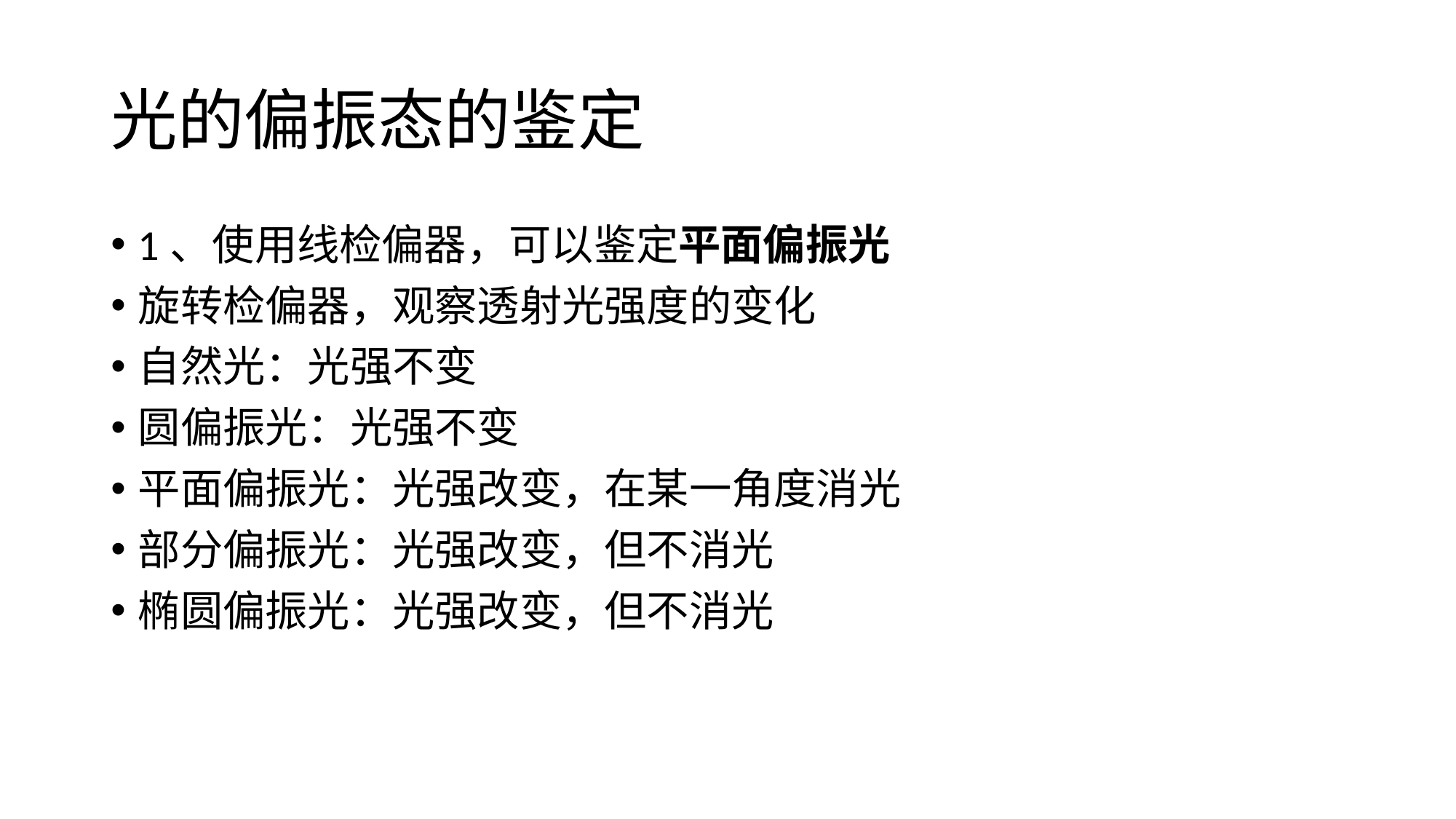

# 光的偏振态的鉴定
1、使用线检偏器，可以鉴定平面偏振光
旋转检偏器，观察透射光强度的变化
自然光：光强不变
圆偏振光：光强不变
平面偏振光：光强改变，在某一角度消光
部分偏振光：光强改变，但不消光
椭圆偏振光：光强改变，但不消光